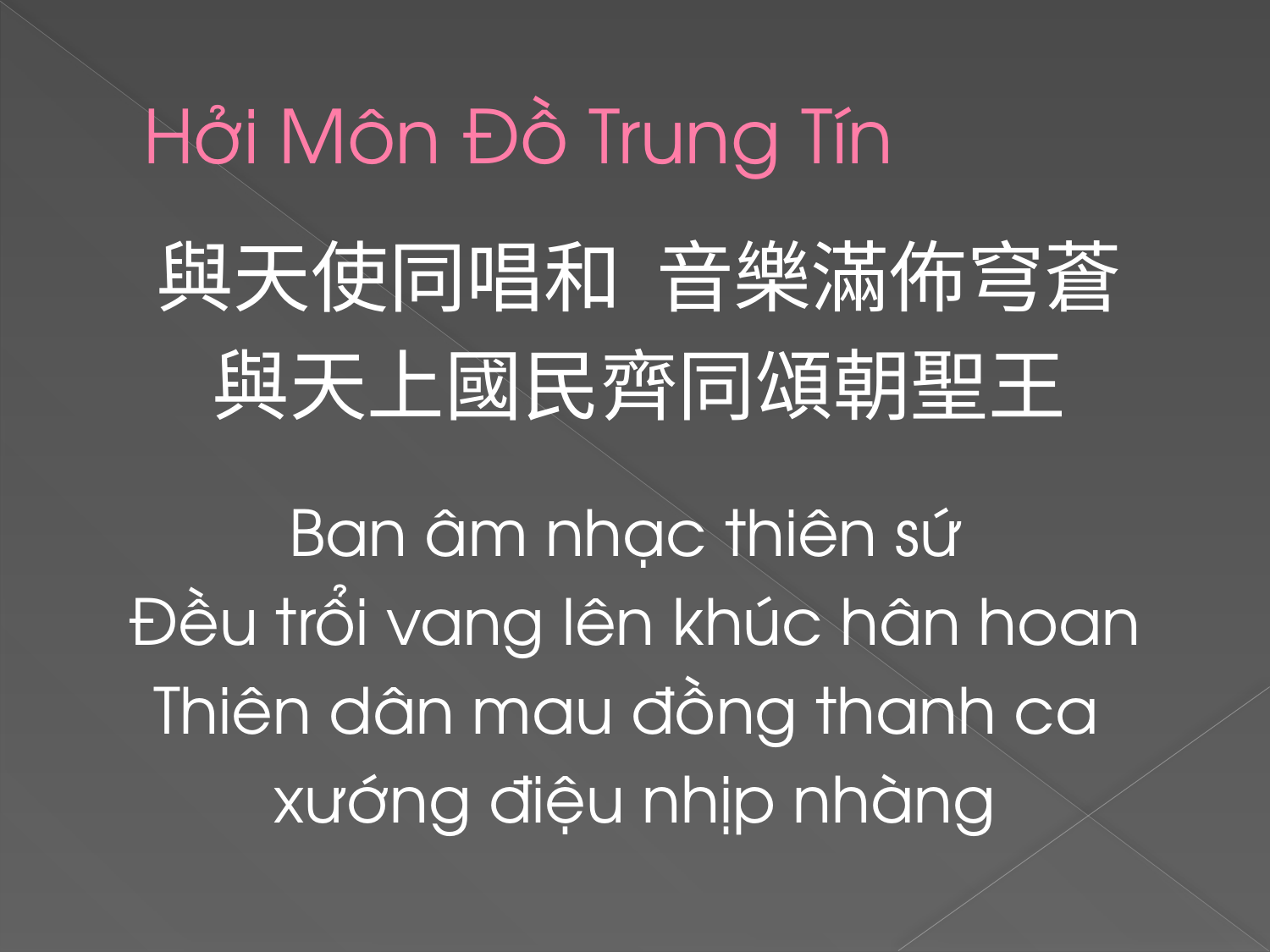

# Hởi Môn Ðồ Trung Tín
與天使同唱和  音樂滿佈穹蒼
與天上國民齊同頌朝聖王
Ban âm nhạc thiên sứ
Ðều trổi vang lên khúc hân hoan
Thiên dân mau đồng thanh ca
xướng điệu nhịp nhàng